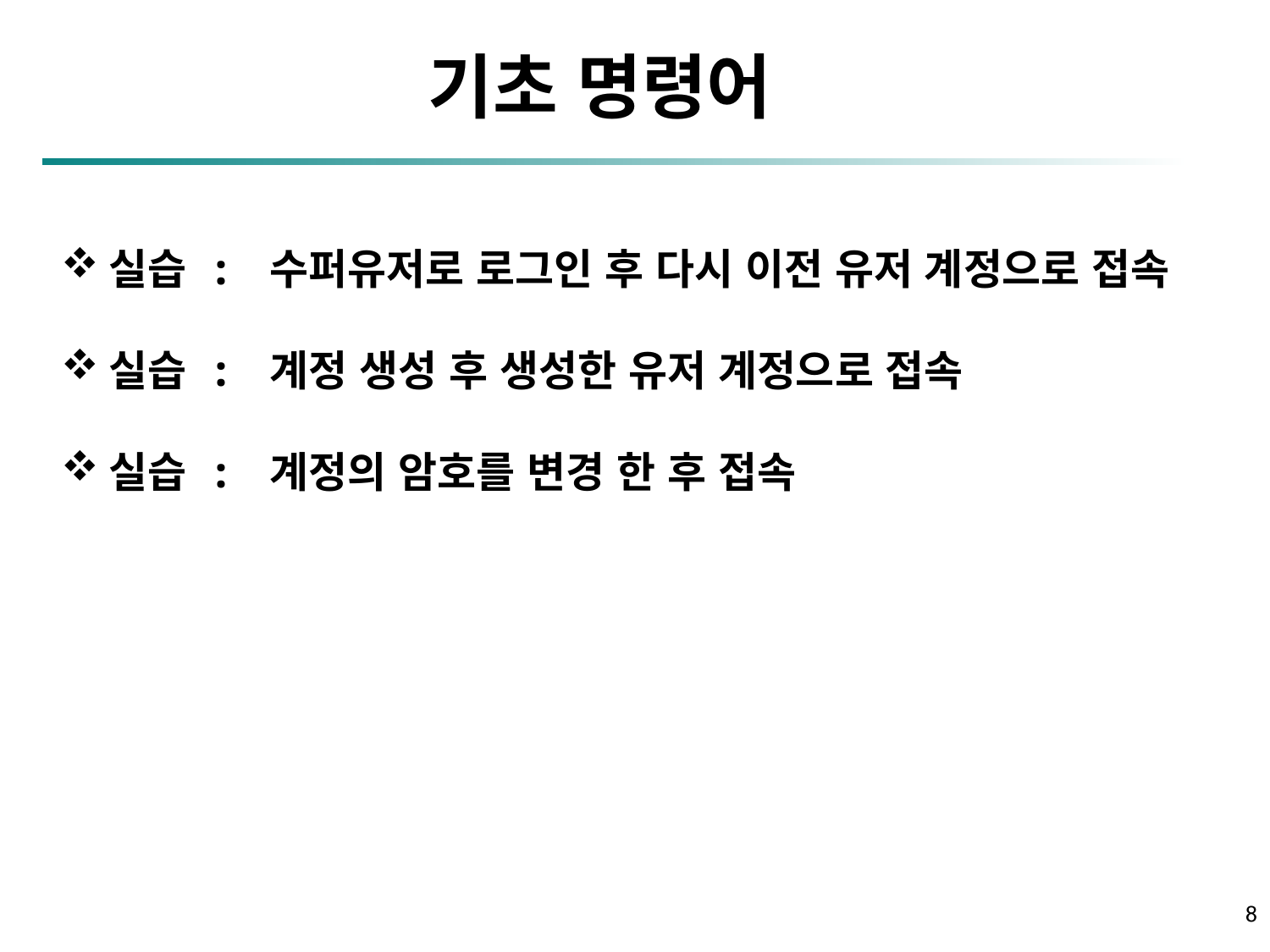

파일 편집 : VI 에디터
기초 명령어
실습 : 수퍼유저로 로그인 후 다시 이전 유저 계정으로 접속

실습 : 계정 생성 후 생성한 유저 계정으로 접속

실습 : 계정의 암호를 변경 한 후 접속

8